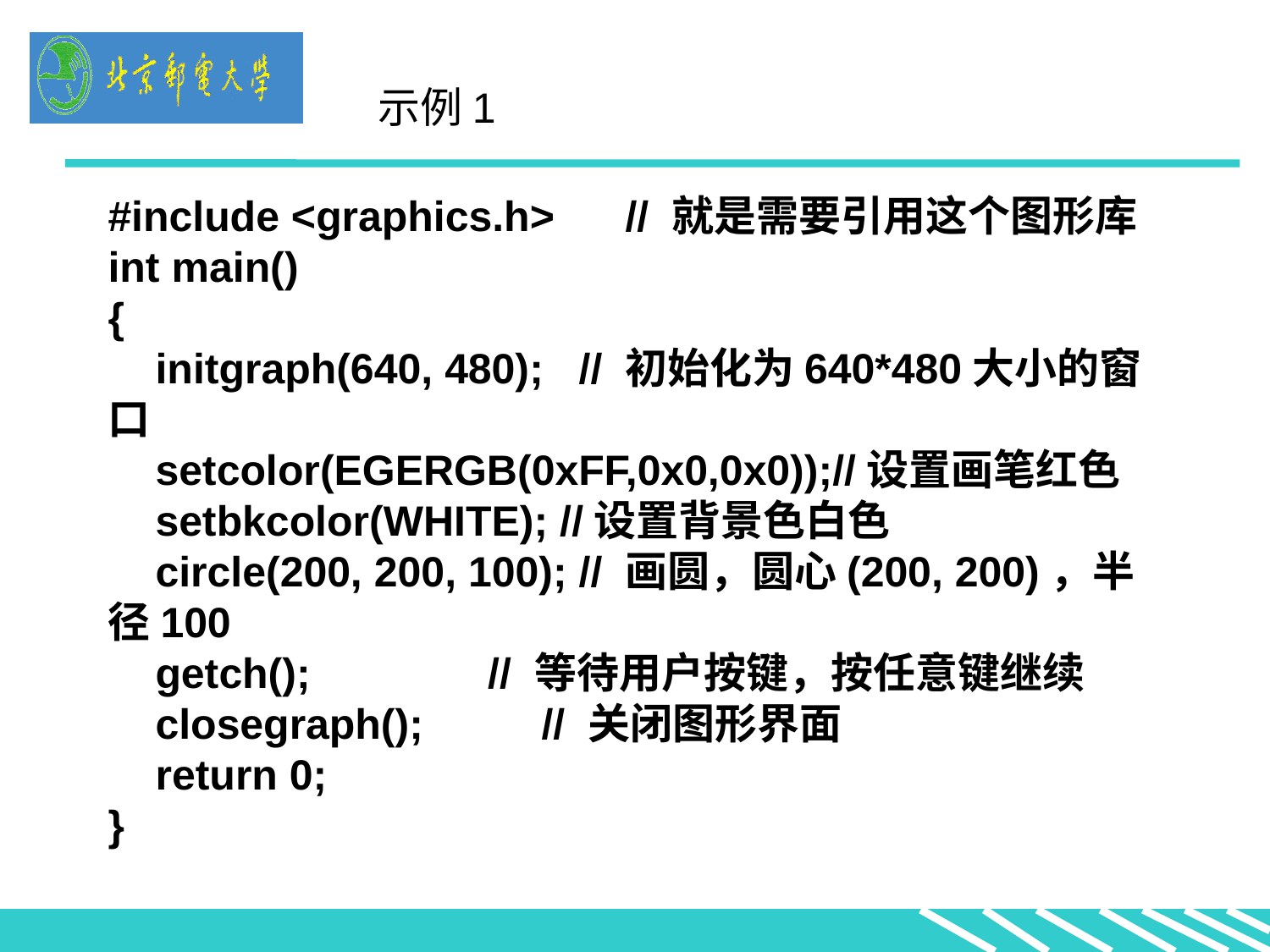

#include <graphics.h>      // 就是需要引用这个图形库
int main()
{
    initgraph(640, 480);   // 初始化为640*480大小的窗口
    setcolor(EGERGB(0xFF,0x0,0x0));//设置画笔红色
    setbkcolor(WHITE); //设置背景色白色
    circle(200, 200, 100); // 画圆，圆心(200, 200)，半径100
    getch();               // 等待用户按键，按任意键继续
    closegraph();          // 关闭图形界面
    return 0;
}
示例1